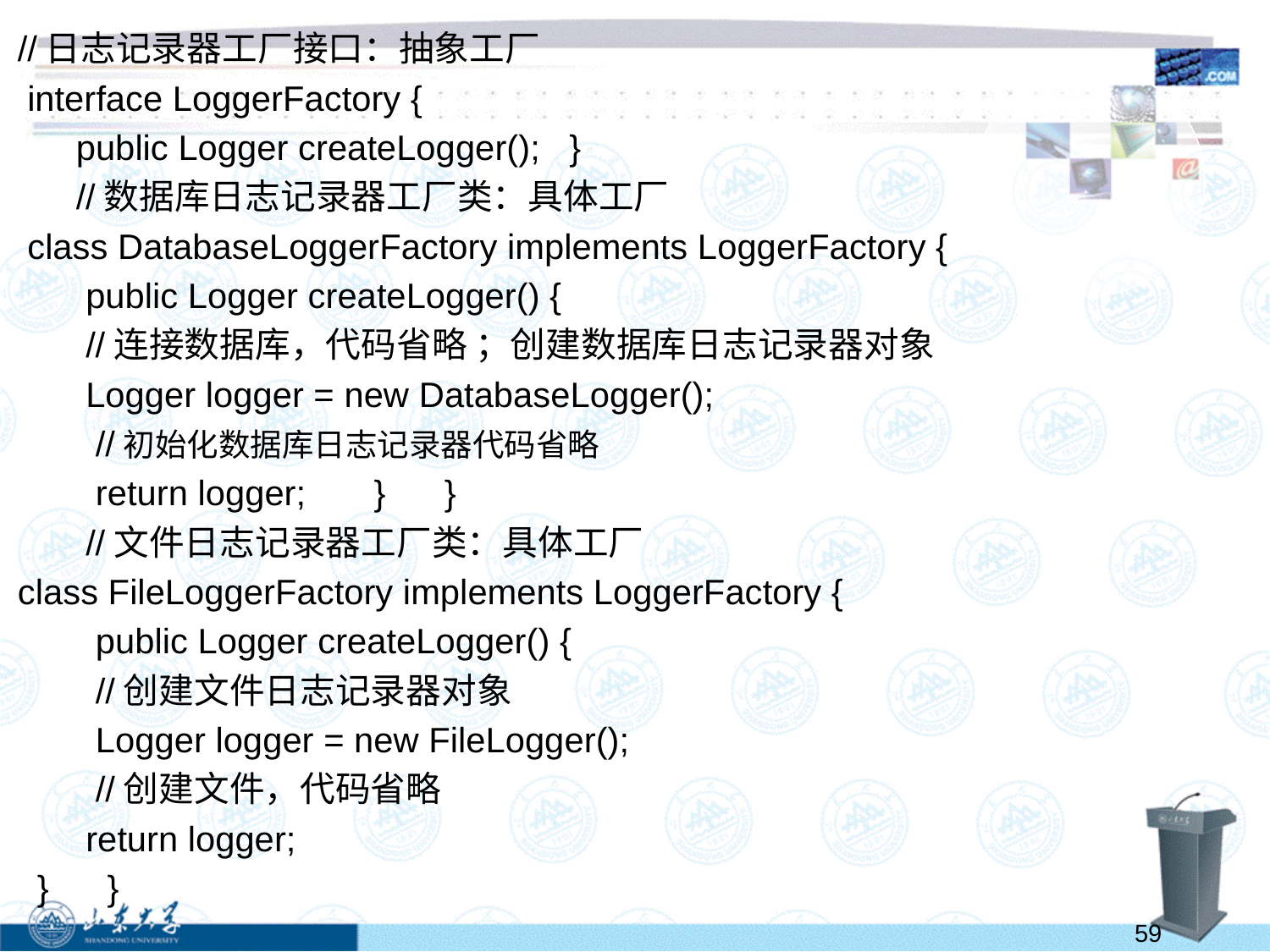

//日志记录器工厂接口：抽象工厂
 interface LoggerFactory {
      public Logger createLogger();   }
      //数据库日志记录器工厂类：具体工厂
 class DatabaseLoggerFactory implements LoggerFactory {
       public Logger createLogger() {
       //连接数据库，代码省略 ；创建数据库日志记录器对象
       Logger logger = new DatabaseLogger();
        //初始化数据库日志记录器代码省略
        return logger;       }      }
       //文件日志记录器工厂类：具体工厂
class FileLoggerFactory implements LoggerFactory {
        public Logger createLogger() {
        //创建文件日志记录器对象
        Logger logger = new FileLogger();
        //创建文件，代码省略
       return logger;
  }      }
59